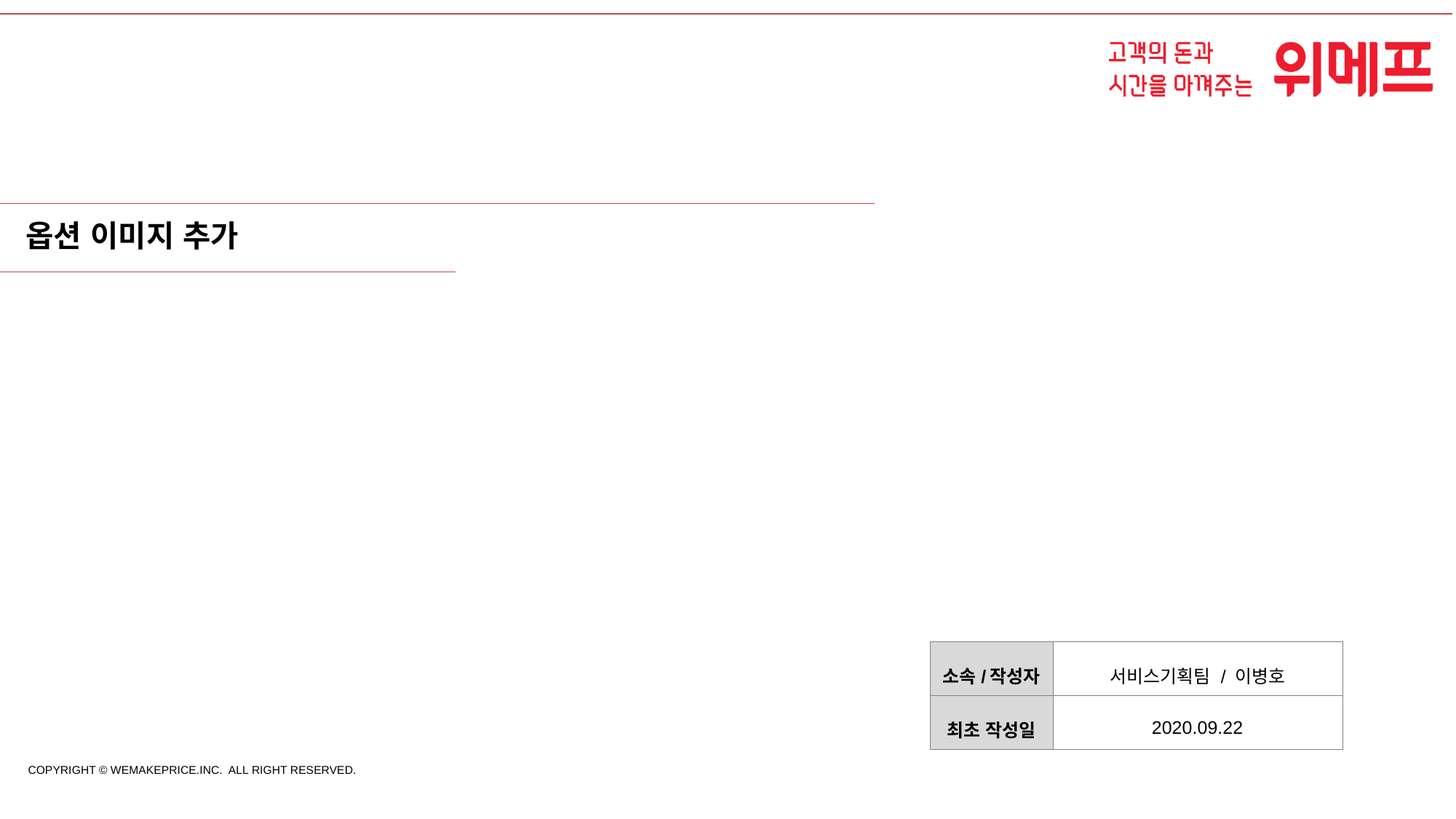

# 옵션 이미지 추가
| 소속/작성자 | 서비스기획팀 / 이병호 |
| --- | --- |
| 최초 작성일 | 2020.09.22 |